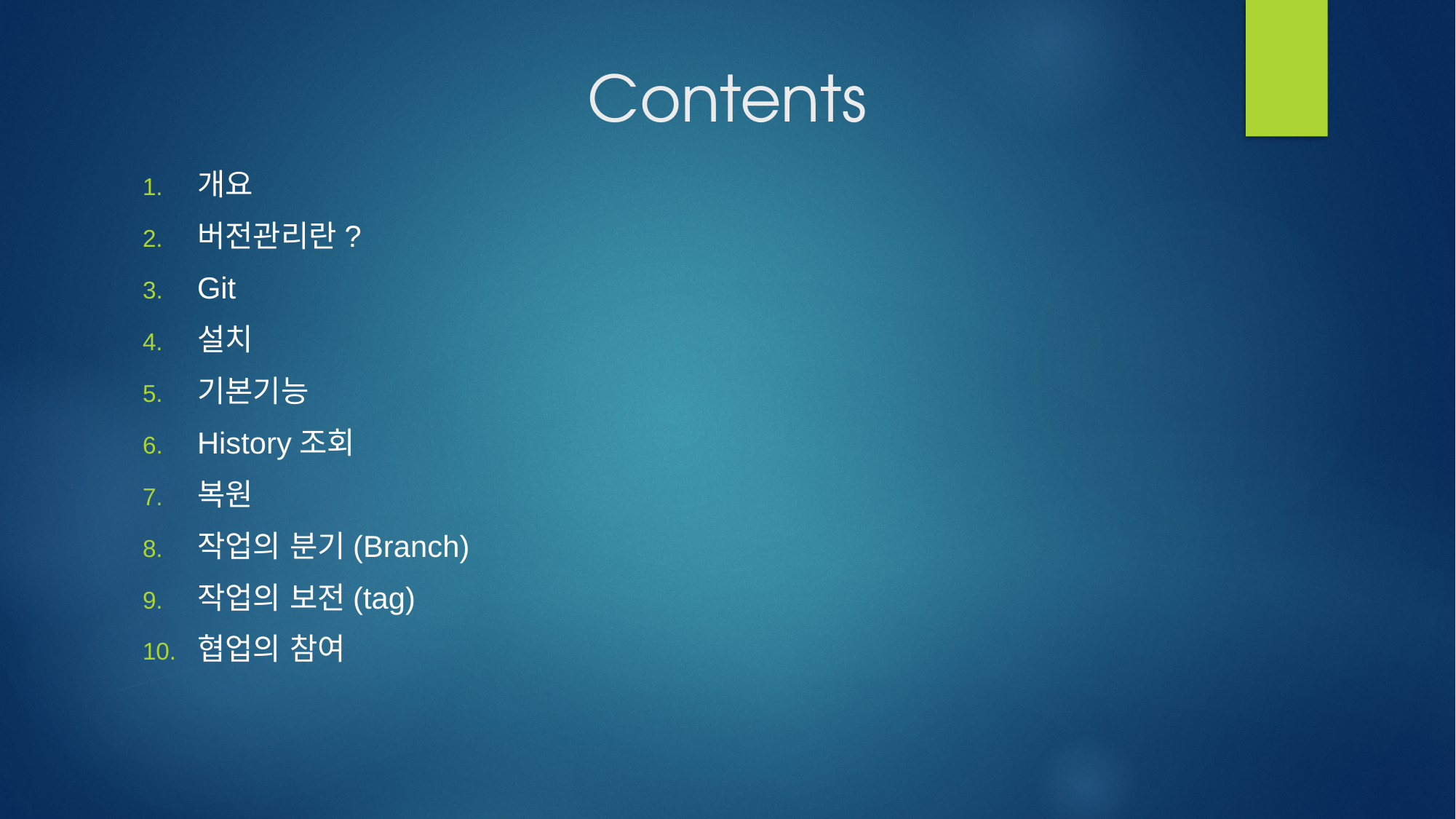

# Contents
개요
버전관리란?
Git
설치
기본기능
History조회
복원
작업의 분기(Branch)
작업의 보전(tag)
협업의 참여